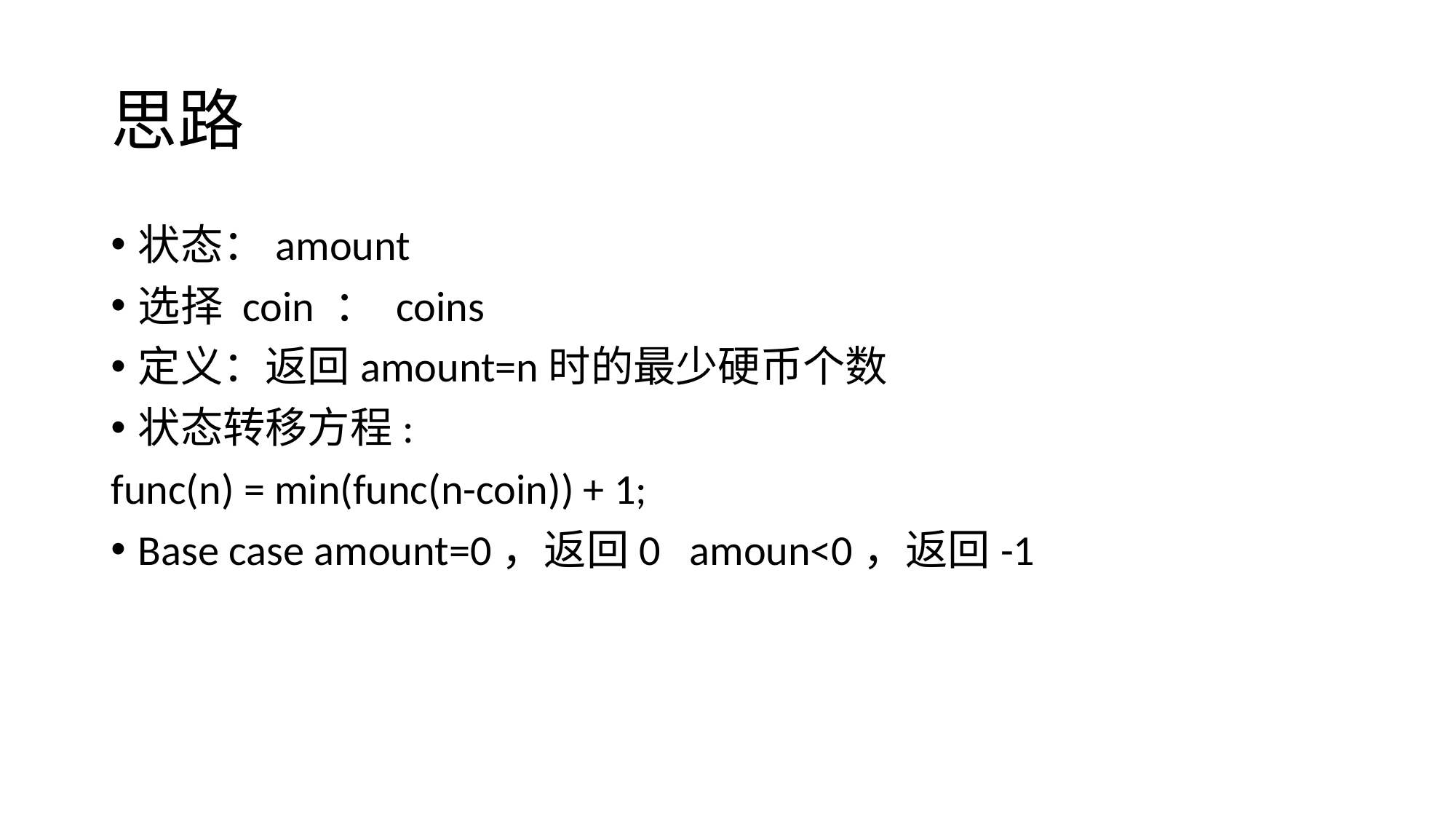

# 思路
状态：amount
选择 coin ： coins
定义：返回amount=n时的最少硬币个数
状态转移方程:
func(n) = min(func(n-coin)) + 1;
Base case amount=0，返回0   amoun<0，返回-1